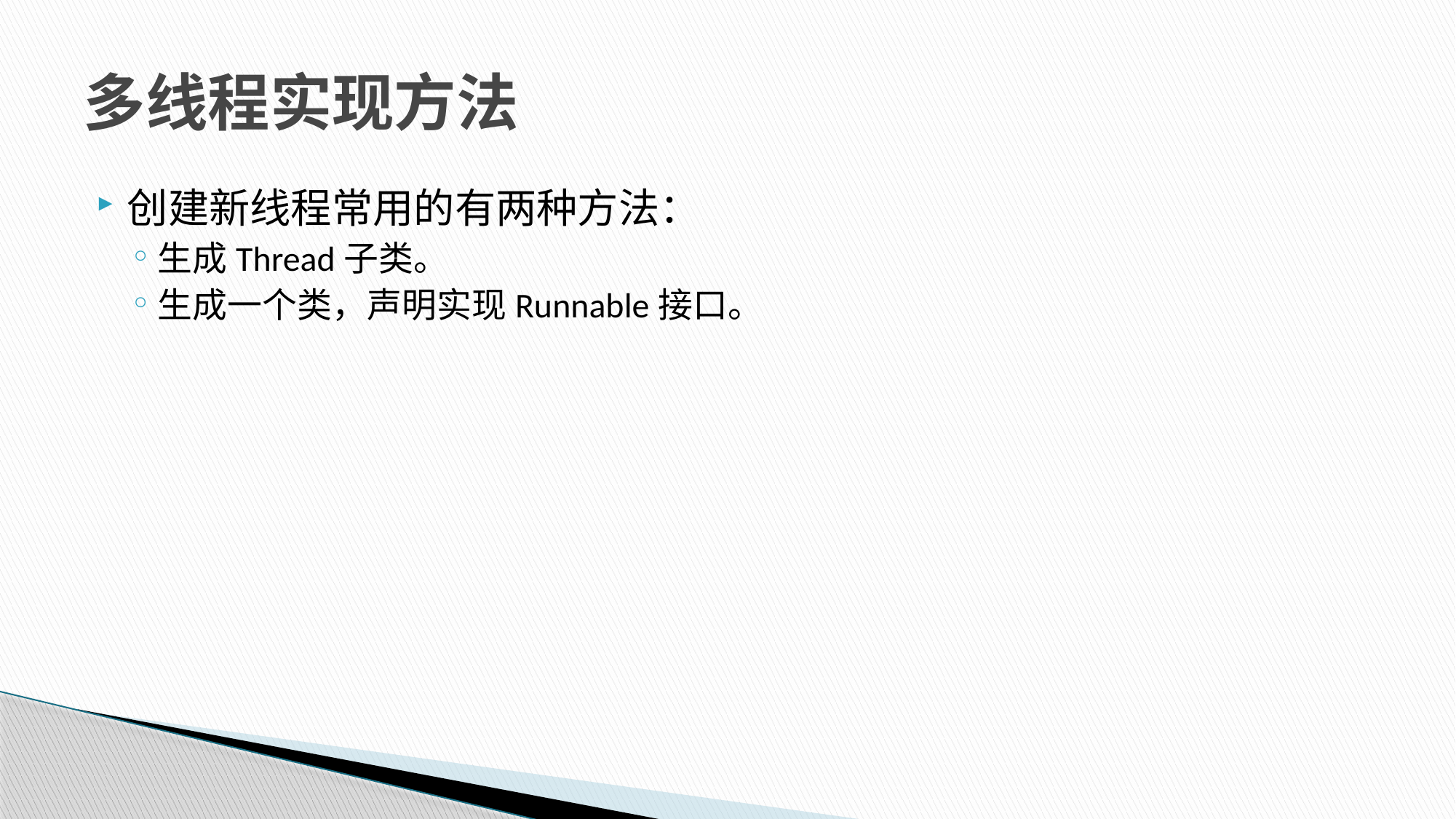

# 多线程实现方法
创建新线程常用的有两种方法：
生成Thread子类。
生成一个类，声明实现Runnable接口。